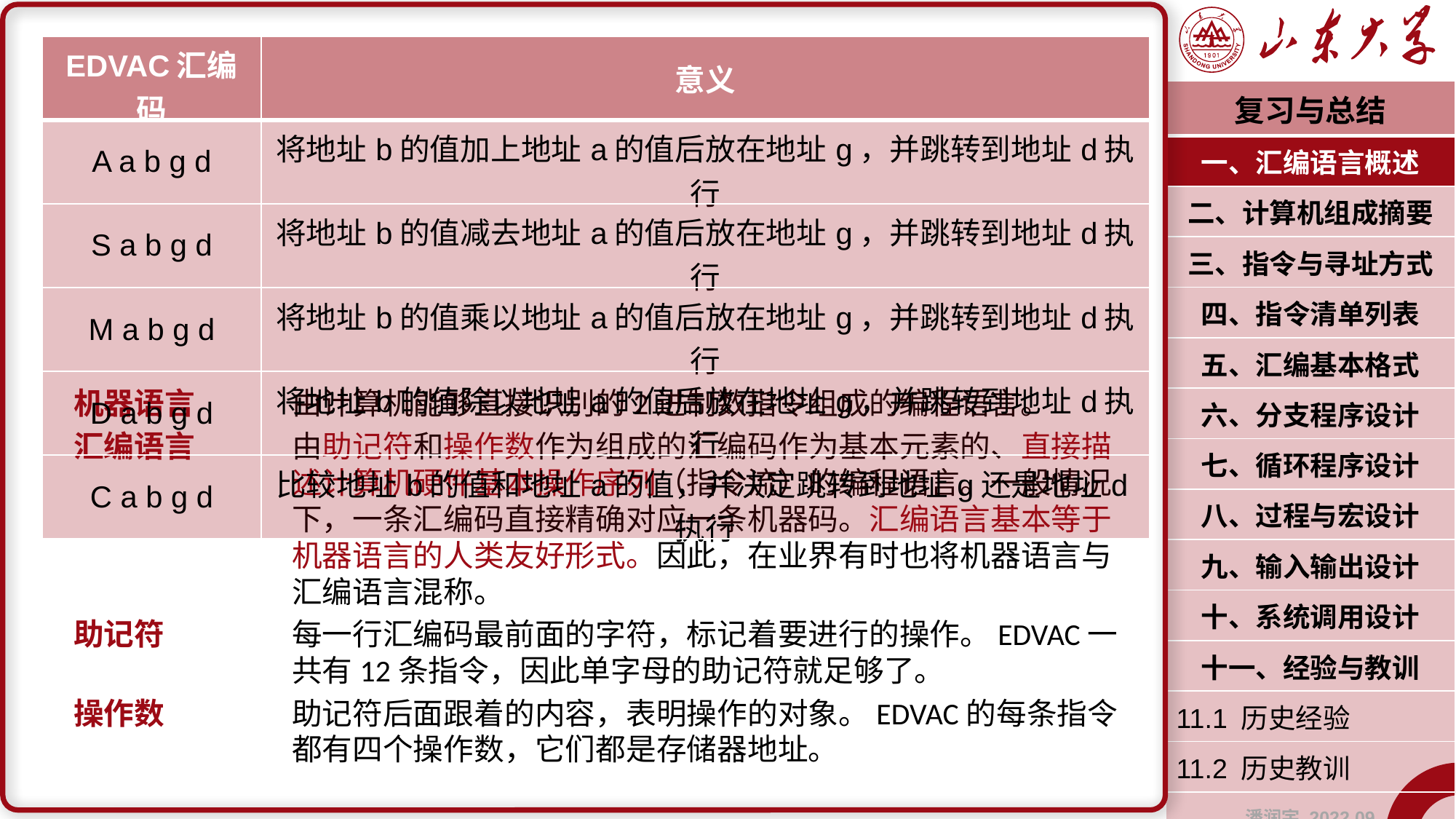

| EDVAC汇编码 | 意义 |
| --- | --- |
| A a b g d | 将地址b的值加上地址a的值后放在地址g，并跳转到地址d执行 |
| S a b g d | 将地址b的值减去地址a的值后放在地址g，并跳转到地址d执行 |
| M a b g d | 将地址b的值乘以地址a的值后放在地址g，并跳转到地址d执行 |
| D a b g d | 将地址b的值除以地址a的值后放在地址g，并跳转到地址d执行 |
| C a b g d | 比较地址b的值和地址a的值，并决定跳转到地址g还是地址d执行 |
| 复习与总结 |
| --- |
| 一、汇编语言概述 |
| 二、计算机组成摘要 |
| 三、指令与寻址方式 |
| 四、指令清单列表 |
| 五、汇编基本格式 |
| 六、分支程序设计 |
| 七、循环程序设计 |
| 八、过程与宏设计 |
| 九、输入输出设计 |
| 十、系统调用设计 |
| 十一、经验与教训 |
| 11.1 历史经验 |
| 11.2 历史教训 |
| 潘润宇 2022.09 |
机器语言	由计算机能够直接识别的2进制数指令组成的编程语言。
汇编语言	由助记符和操作数作为组成的汇编码作为基本元素的、直接描		述计算机硬件基本操作序列（指令流）的编程语言。一般情况		下，一条汇编码直接精确对应一条机器码。汇编语言基本等于		机器语言的人类友好形式。因此，在业界有时也将机器语言与		汇编语言混称。
助记符		每一行汇编码最前面的字符，标记着要进行的操作。EDVAC一		共有12条指令，因此单字母的助记符就足够了。
操作数		助记符后面跟着的内容，表明操作的对象。EDVAC的每条指令		都有四个操作数，它们都是存储器地址。